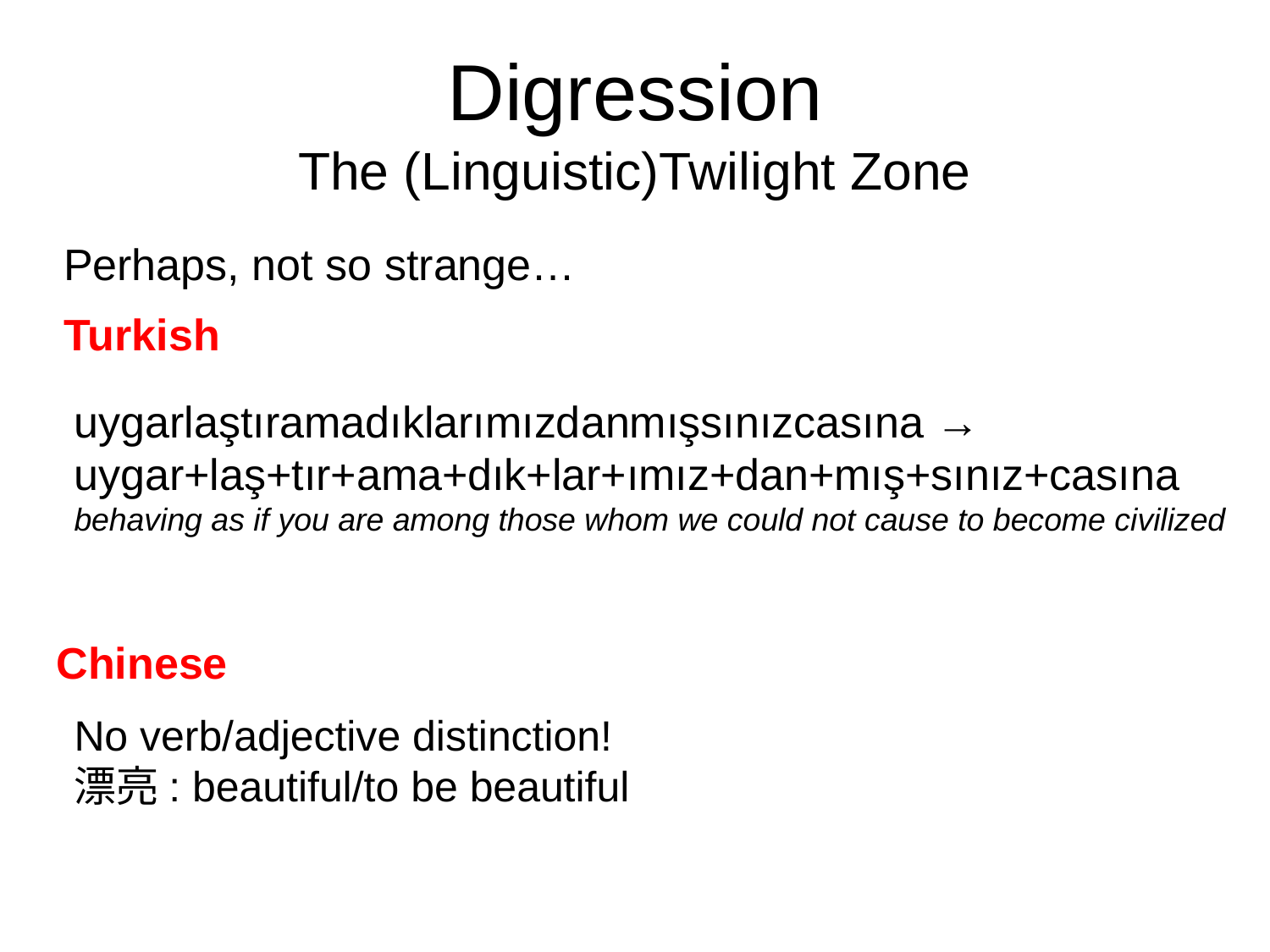

Digression
The (Linguistic)Twilight Zone
Perhaps, not so strange…
Turkish
uygarlaştıramadıklarımızdanmışsınızcasına →
uygar+laş+tır+ama+dık+lar+ımız+dan+mış+sınız+casına
behaving as if you are among those whom we could not cause to become civilized
Chinese
No verb/adjective distinction!
漂亮: beautiful/to be beautiful